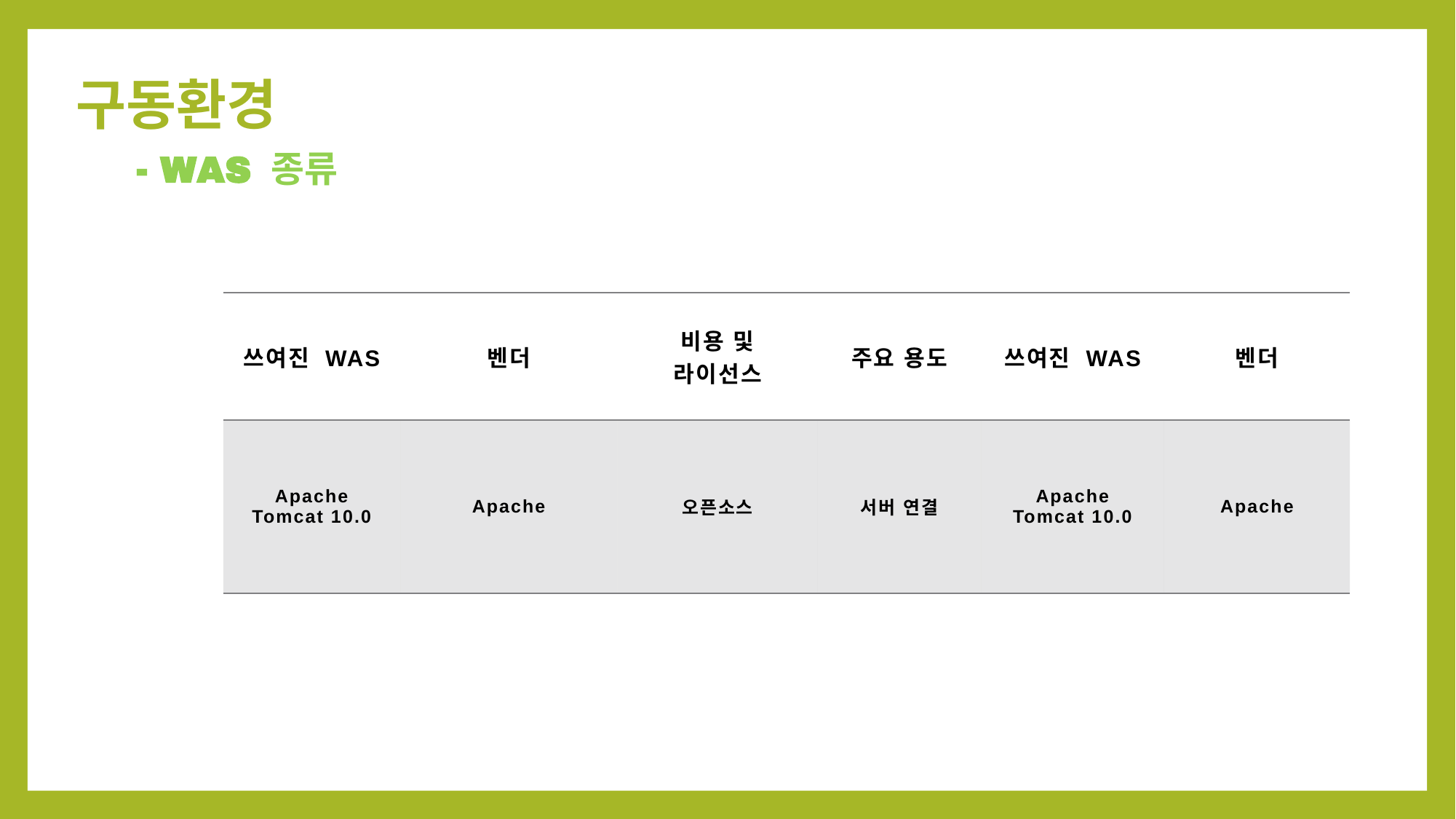

구동환경
- WAS 종류
| 쓰여진 WAS | 벤더 | 비용 및 라이선스 | 주요 용도 | 쓰여진 WAS | 벤더 |
| --- | --- | --- | --- | --- | --- |
| Apache Tomcat 10.0 | Apache | 오픈소스 | 서버 연결 | Apache Tomcat 10.0 | Apache |